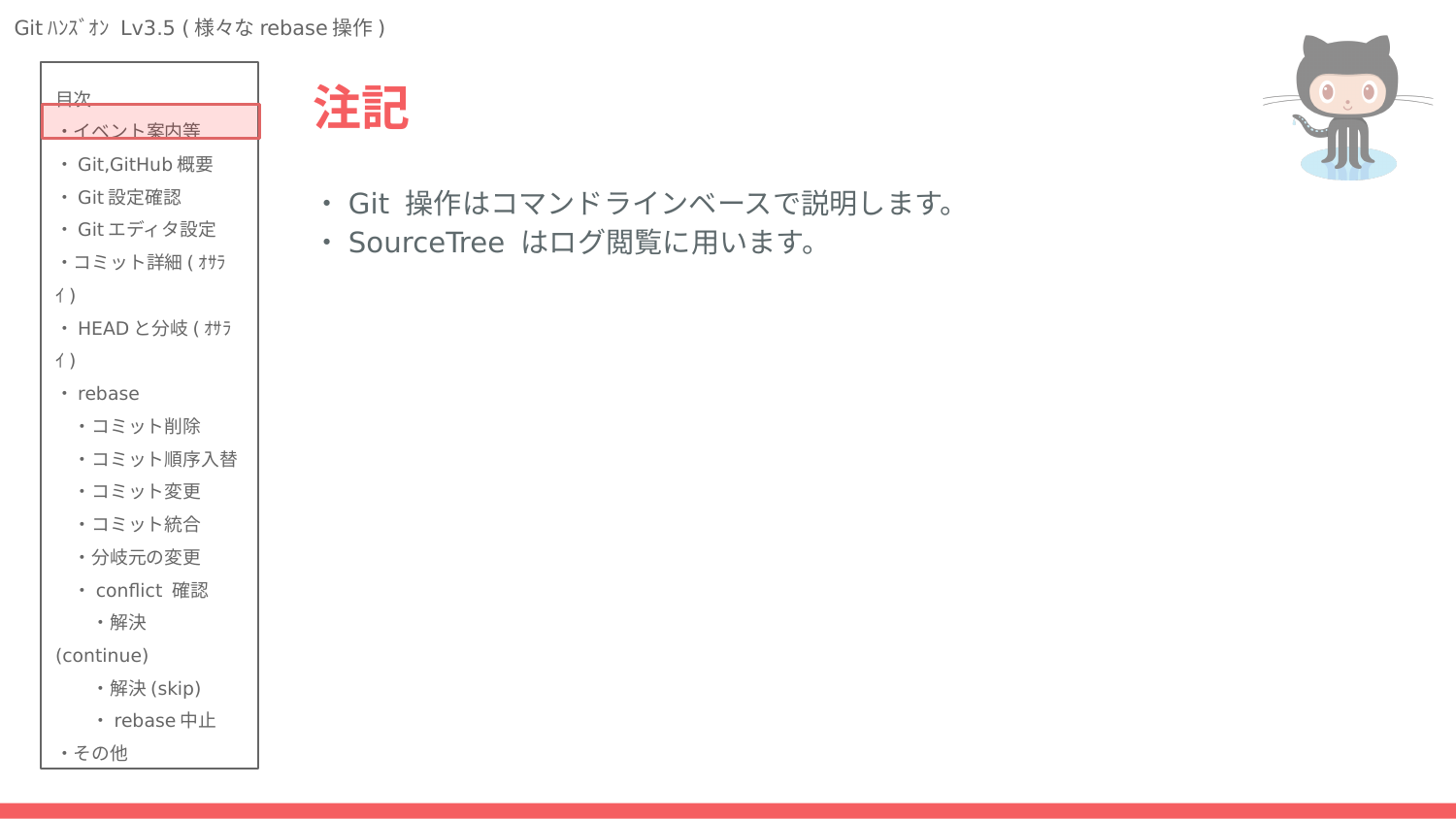

# 注記

・Git 操作はコマンドラインベースで説明します。
・SourceTree はログ閲覧に用います。